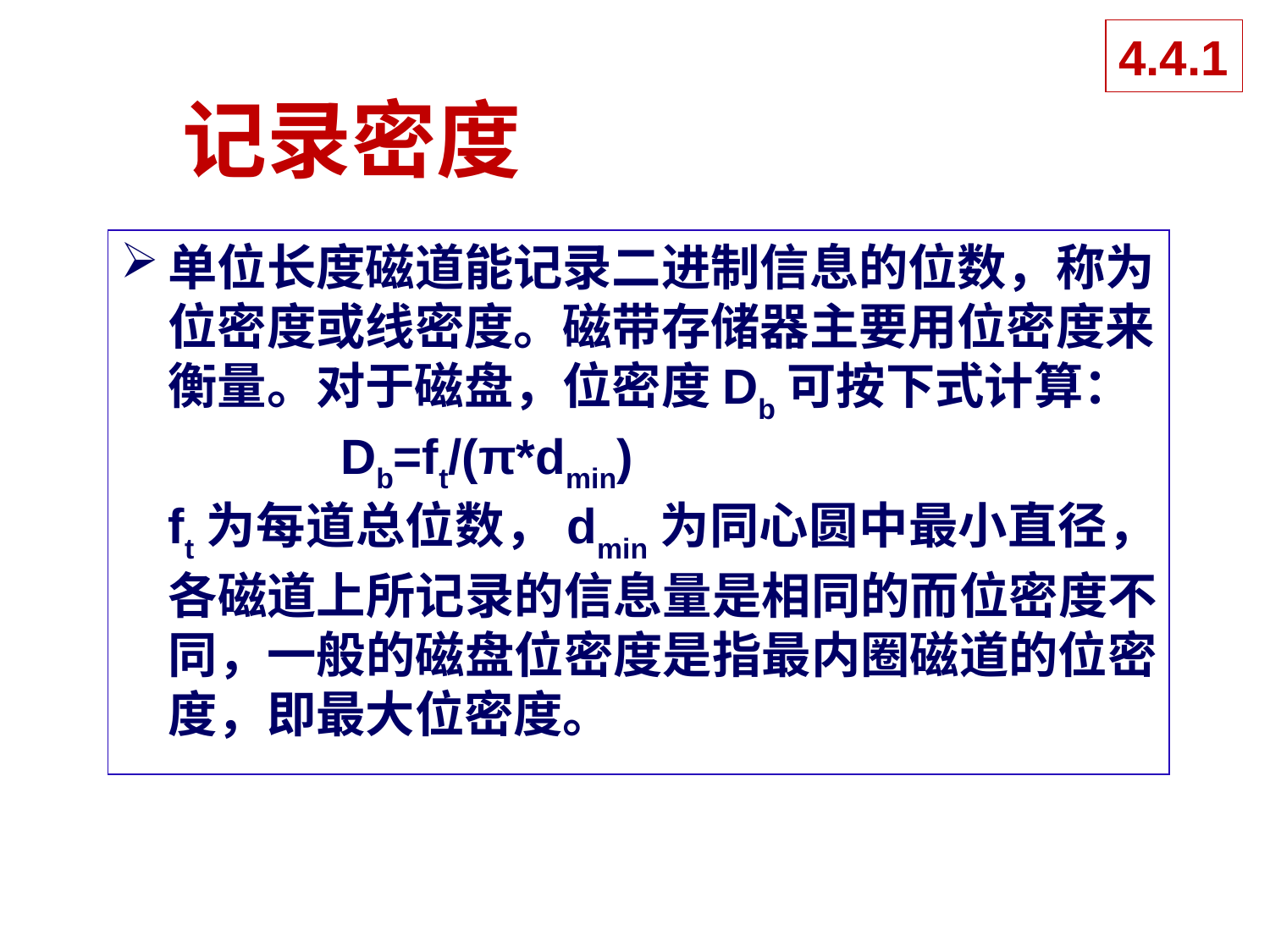

4.4.1
# 记录密度
单位长度磁道能记录二进制信息的位数，称为位密度或线密度。磁带存储器主要用位密度来衡量。对于磁盘，位密度Db可按下式计算：
                Db=ft/(π*dmin)
	ft为每道总位数，dmin为同心圆中最小直径，各磁道上所记录的信息量是相同的而位密度不同，一般的磁盘位密度是指最内圈磁道的位密度，即最大位密度。